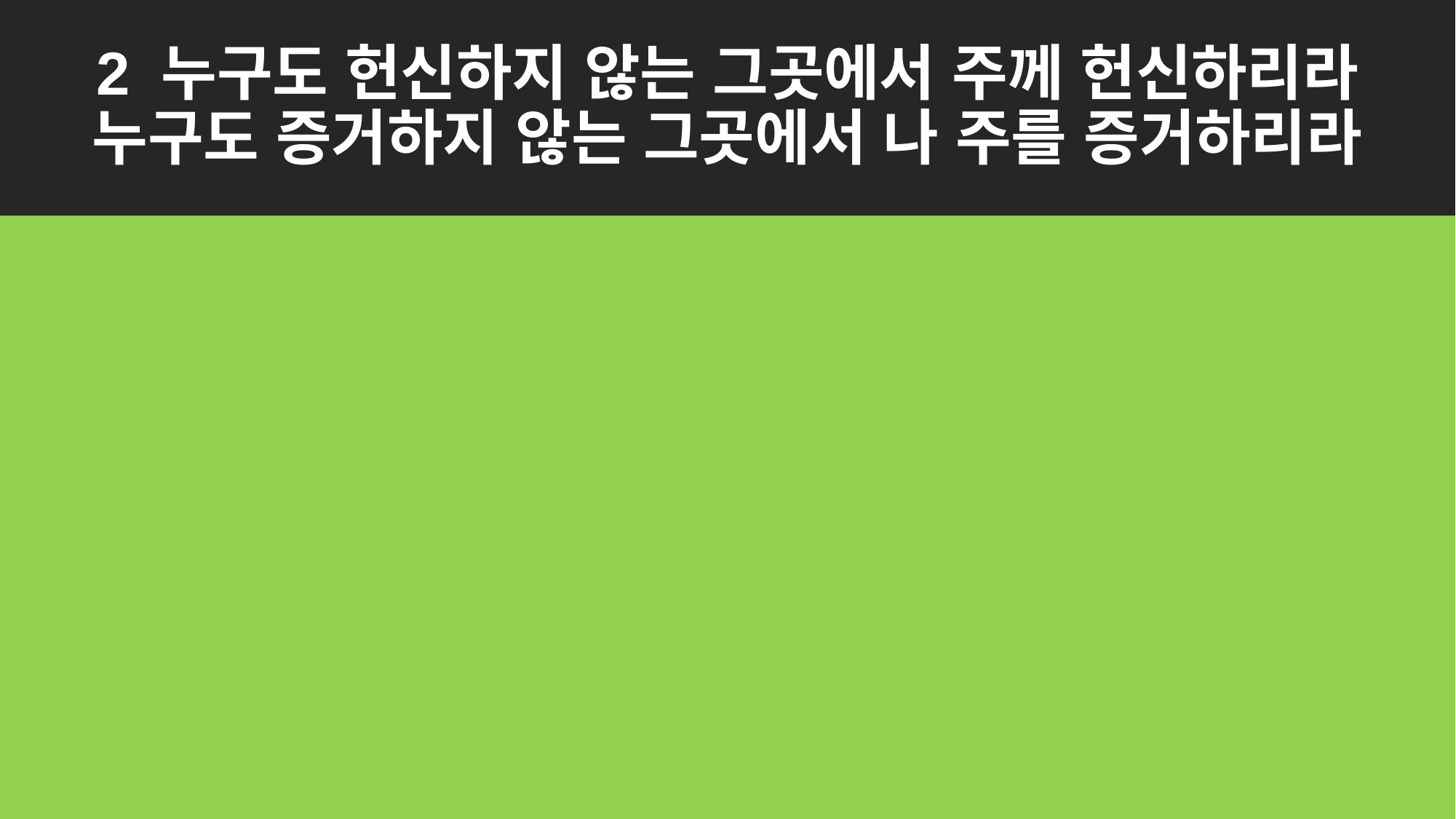

# 2 누구도 헌신하지 않는 그곳에서 주께 헌신하리라
누구도 증거하지 않는 그곳에서 나 주를 증거하리라